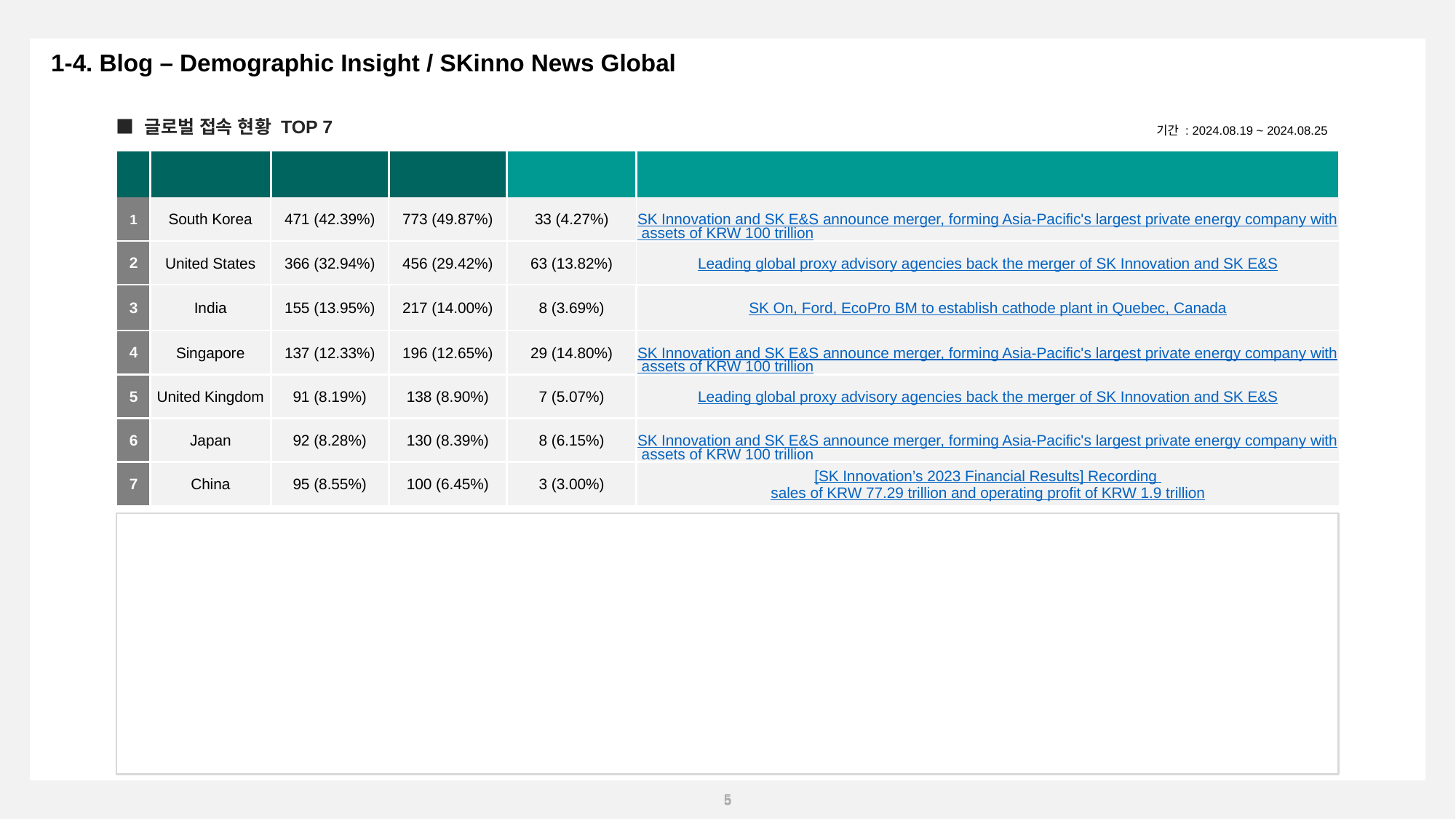

1-4. Blog – Demographic Insight / SKinno News Global
■ 글로벌 접속 현황 TOP 7
기간 : 2024.08.19 ~ 2024.08.25
| 순위 | 국가 | 총 방문 수 (비중) | 총 페이지뷰 (비중) | 해당국가 콘텐츠 PV (비중) | 가장 많이 본 콘텐츠 |
| --- | --- | --- | --- | --- | --- |
| 1 | South Korea | 471 (42.39%) | 773 (49.87%) | 33 (4.27%) | SK Innovation and SK E&S announce merger, forming Asia-Pacific's largest private energy company with assets of KRW 100 trillion |
| 2 | United States | 366 (32.94%) | 456 (29.42%) | 63 (13.82%) | Leading global proxy advisory agencies back the merger of SK Innovation and SK E&S |
| 3 | India | 155 (13.95%) | 217 (14.00%) | 8 (3.69%) | SK On, Ford, EcoPro BM to establish cathode plant in Quebec, Canada |
| 4 | Singapore | 137 (12.33%) | 196 (12.65%) | 29 (14.80%) | SK Innovation and SK E&S announce merger, forming Asia-Pacific's largest private energy company with assets of KRW 100 trillion |
| 5 | United Kingdom | 91 (8.19%) | 138 (8.90%) | 7 (5.07%) | Leading global proxy advisory agencies back the merger of SK Innovation and SK E&S |
| 6 | Japan | 92 (8.28%) | 130 (8.39%) | 8 (6.15%) | SK Innovation and SK E&S announce merger, forming Asia-Pacific's largest private energy company with assets of KRW 100 trillion |
| 7 | China | 95 (8.55%) | 100 (6.45%) | 3 (3.00%) | [SK Innovation’s 2023 Financial Results] Recording sales of KRW 77.29 trillion and operating profit of KRW 1.9 trillion |